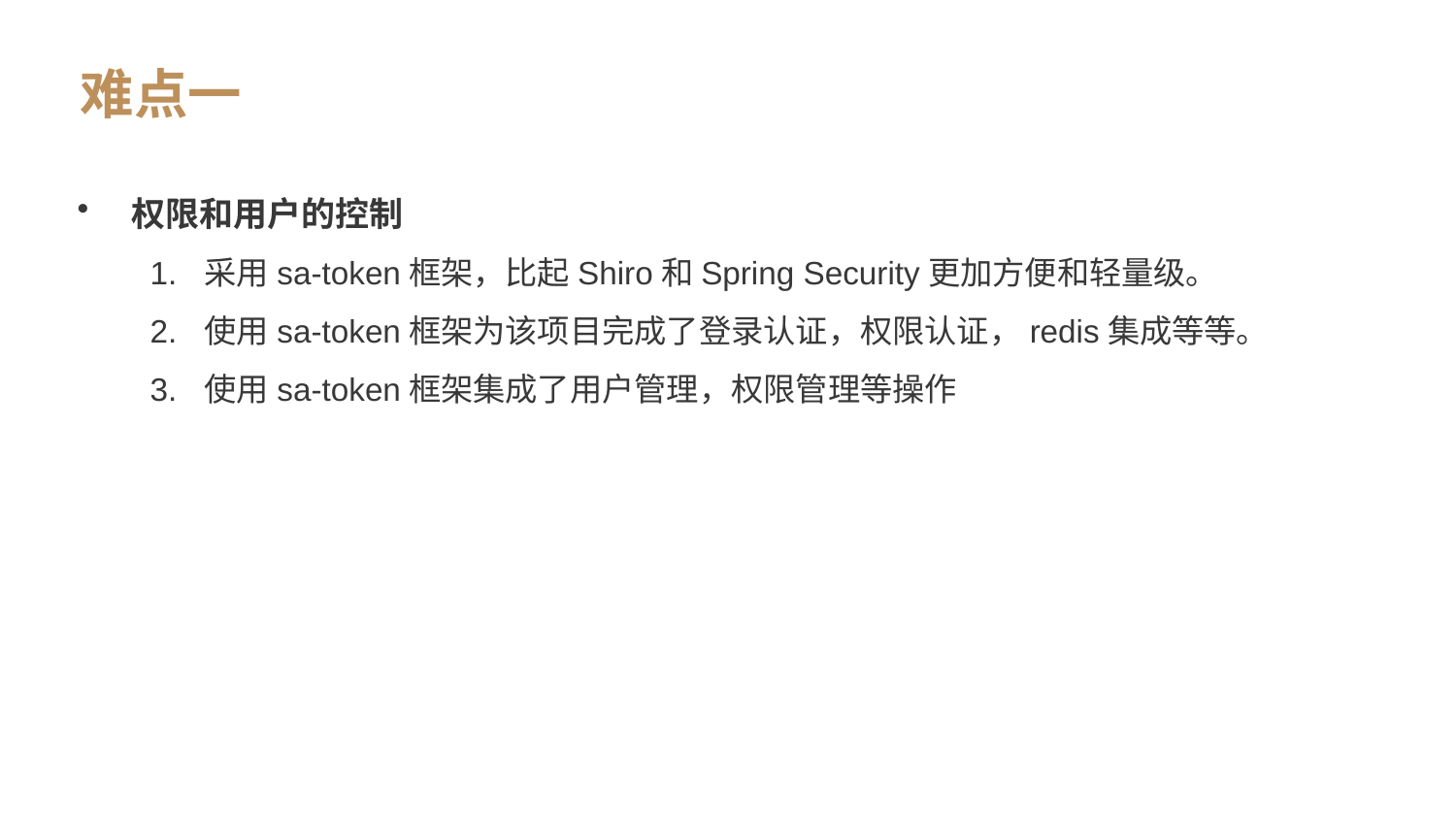

难点一
权限和用户的控制
采用sa-token框架，比起Shiro和Spring Security更加方便和轻量级。
使用sa-token框架为该项目完成了登录认证，权限认证，redis集成等等。
使用sa-token框架集成了用户管理，权限管理等操作